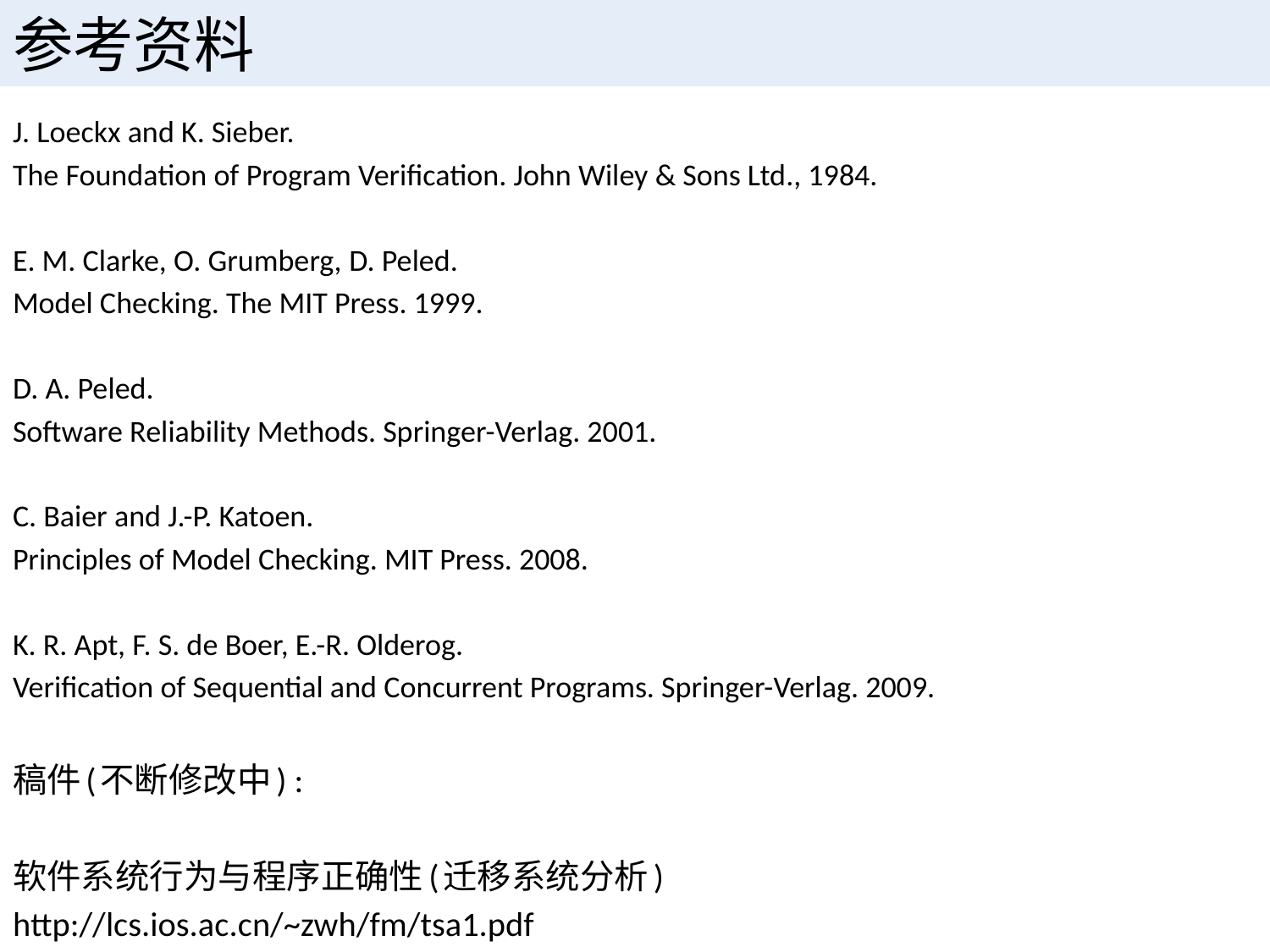

# 参考资料
J. Loeckx and K. Sieber.
The Foundation of Program Verification. John Wiley & Sons Ltd., 1984.

E. M. Clarke, O. Grumberg, D. Peled.
Model Checking. The MIT Press. 1999.

D. A. Peled.
Software Reliability Methods. Springer-Verlag. 2001.

C. Baier and J.-P. Katoen.
Principles of Model Checking. MIT Press. 2008.

K. R. Apt, F. S. de Boer, E.-R. Olderog.
Verification of Sequential and Concurrent Programs. Springer-Verlag. 2009.

稿件(不断修改中) :

软件系统行为与程序正确性(迁移系统分析)
http://lcs.ios.ac.cn/~zwh/fm/tsa1.pdf